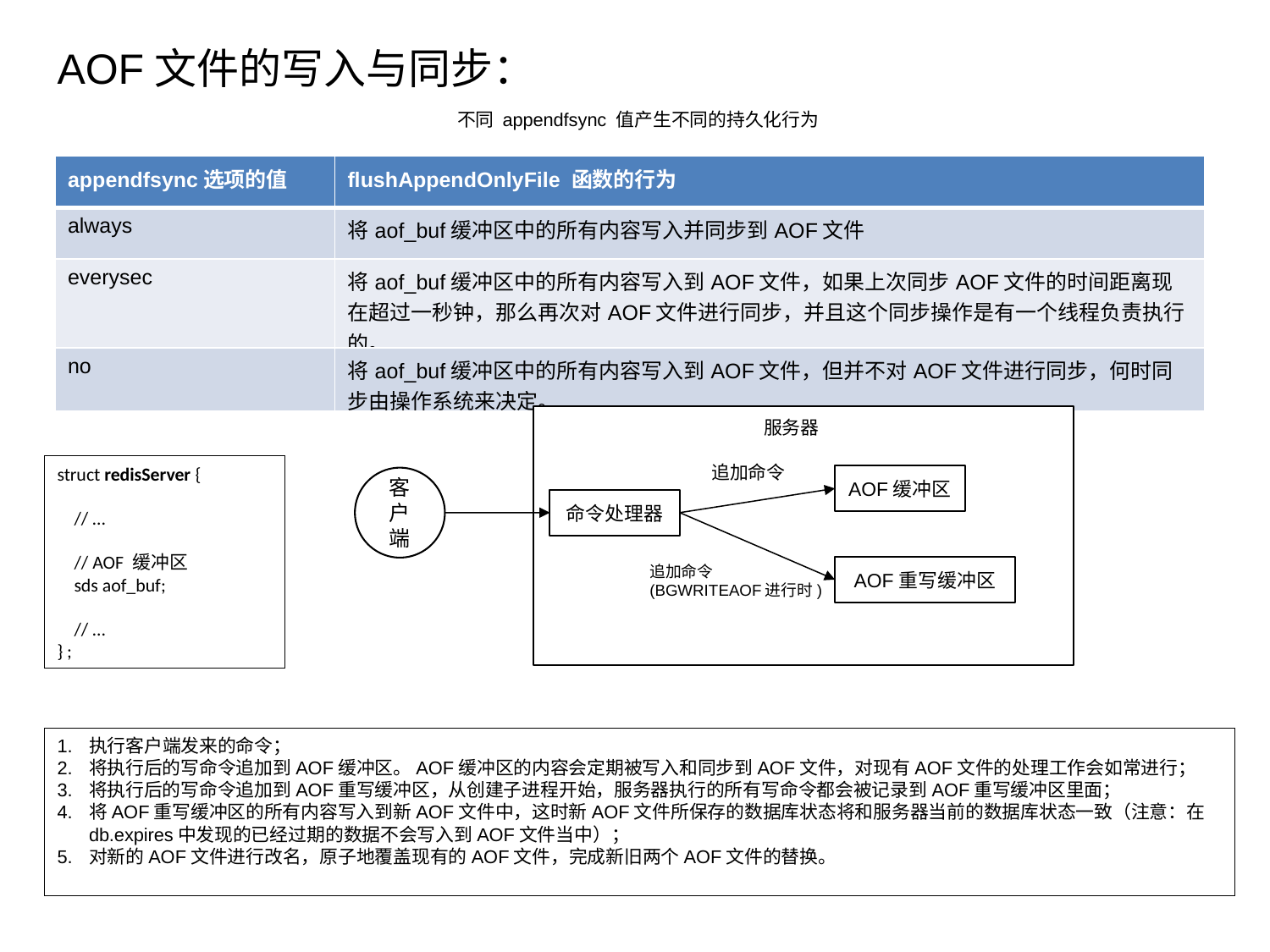

AOF文件的写入与同步：
不同 appendfsync 值产生不同的持久化行为
| appendfsync选项的值 | flushAppendOnlyFile 函数的行为 |
| --- | --- |
| always | 将aof\_buf缓冲区中的所有内容写入并同步到AOF文件 |
| everysec | 将aof\_buf缓冲区中的所有内容写入到AOF文件，如果上次同步AOF文件的时间距离现在超过一秒钟，那么再次对AOF文件进行同步，并且这个同步操作是有一个线程负责执行的。 |
| no | 将aof\_buf缓冲区中的所有内容写入到AOF文件，但并不对AOF文件进行同步，何时同步由操作系统来决定。 |

服务器
追加命令
AOF缓冲区
客户端
命令处理器
追加命令
(BGWRITEAOF进行时)
AOF重写缓冲区
struct redisServer {

    // …

    // AOF 缓冲区
    sds aof_buf;

    // …
} ;
执行客户端发来的命令；
将执行后的写命令追加到AOF缓冲区。AOF缓冲区的内容会定期被写入和同步到AOF文件，对现有AOF文件的处理工作会如常进行；
将执行后的写命令追加到AOF重写缓冲区，从创建子进程开始，服务器执行的所有写命令都会被记录到AOF重写缓冲区里面；
将AOF重写缓冲区的所有内容写入到新AOF文件中，这时新AOF文件所保存的数据库状态将和服务器当前的数据库状态一致（注意：在db.expires中发现的已经过期的数据不会写入到AOF文件当中）；
对新的AOF文件进行改名，原子地覆盖现有的AOF文件，完成新旧两个AOF文件的替换。